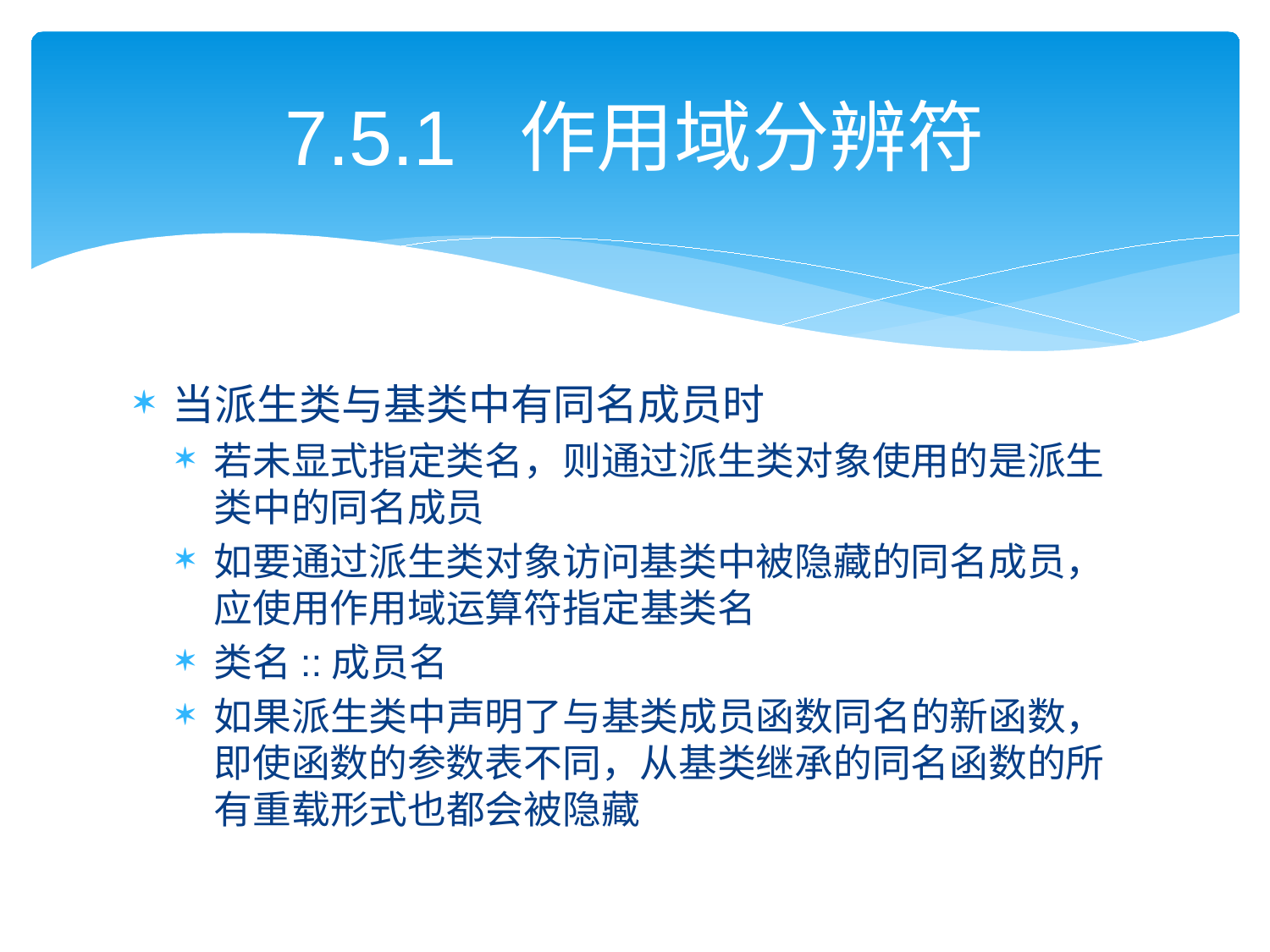

# 7.5.1  作用域分辨符
当派生类与基类中有同名成员时
若未显式指定类名，则通过派生类对象使用的是派生类中的同名成员
如要通过派生类对象访问基类中被隐藏的同名成员，应使用作用域运算符指定基类名
类名::成员名
如果派生类中声明了与基类成员函数同名的新函数，即使函数的参数表不同，从基类继承的同名函数的所有重载形式也都会被隐藏